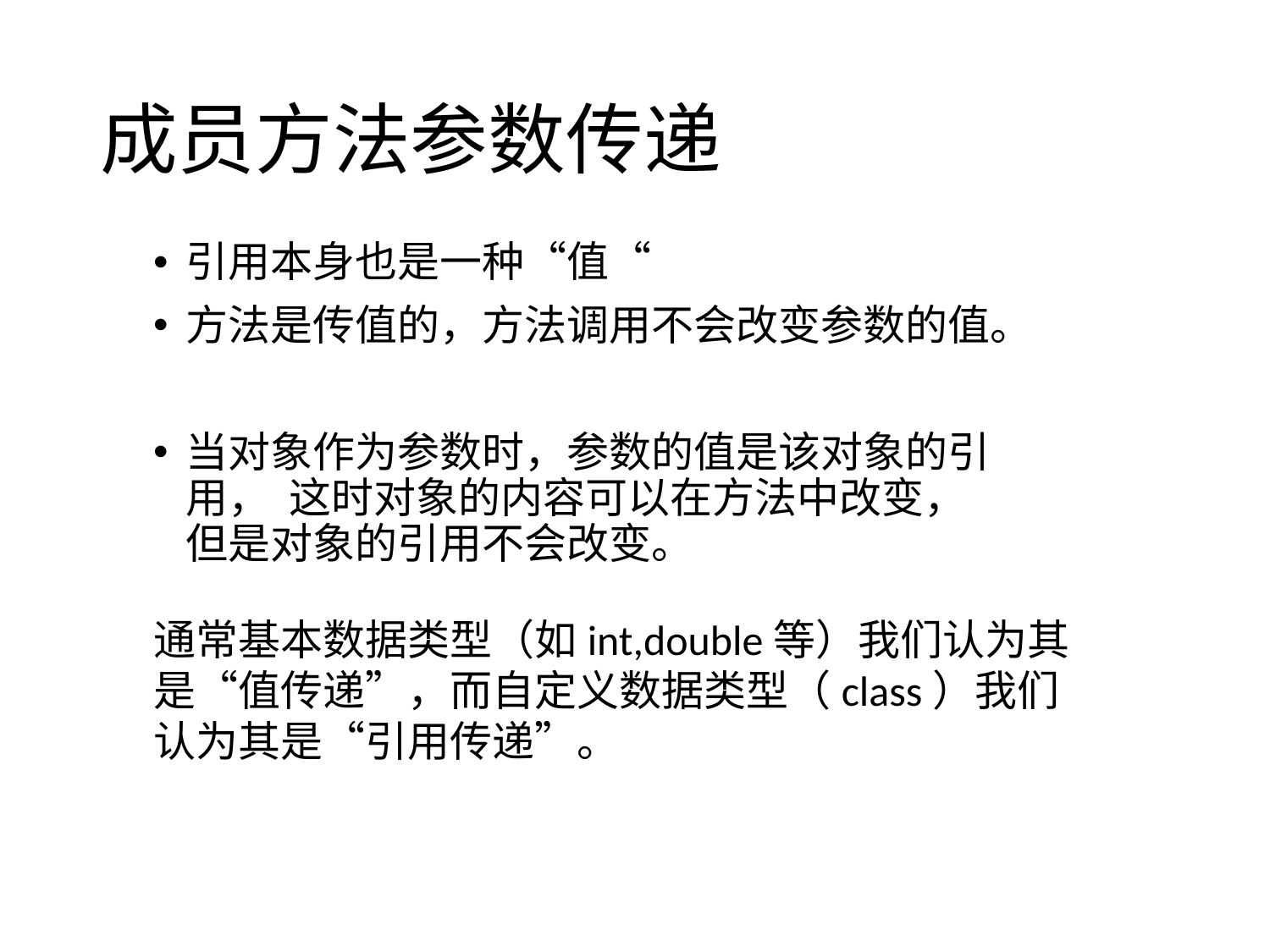

# 成员方法参数传递
引用本身也是一种“值“
方法是传值的，方法调用不会改变参数的值。

当对象作为参数时，参数的值是该对象的引用，  这时对象的内容可以在方法中改变，但是对象的引用不会改变。

通常基本数据类型（如int,double等）我们认为其是“值传递”，而自定义数据类型（class）我们认为其是“引用传递”。